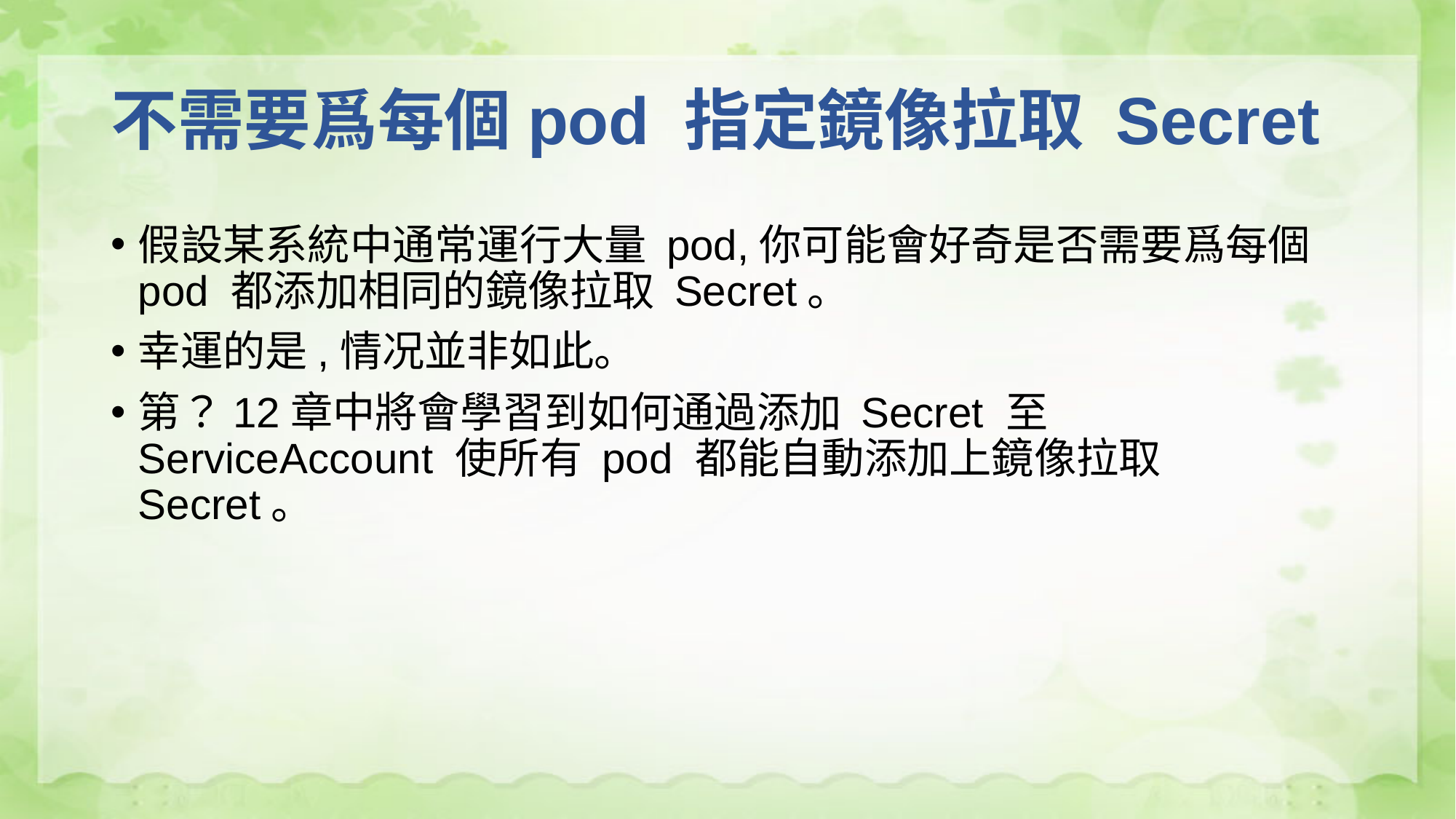

# 不需要爲每個pod 指定鏡像拉取 Secret
假設某系統中通常運行大量 pod,你可能會好奇是否需要爲每個pod 都添加相同的鏡像拉取 Secret。
幸運的是,情况並非如此。
第？12章中將會學習到如何通過添加 Secret 至 ServiceAccount 使所有 pod 都能自動添加上鏡像拉取 Secret。